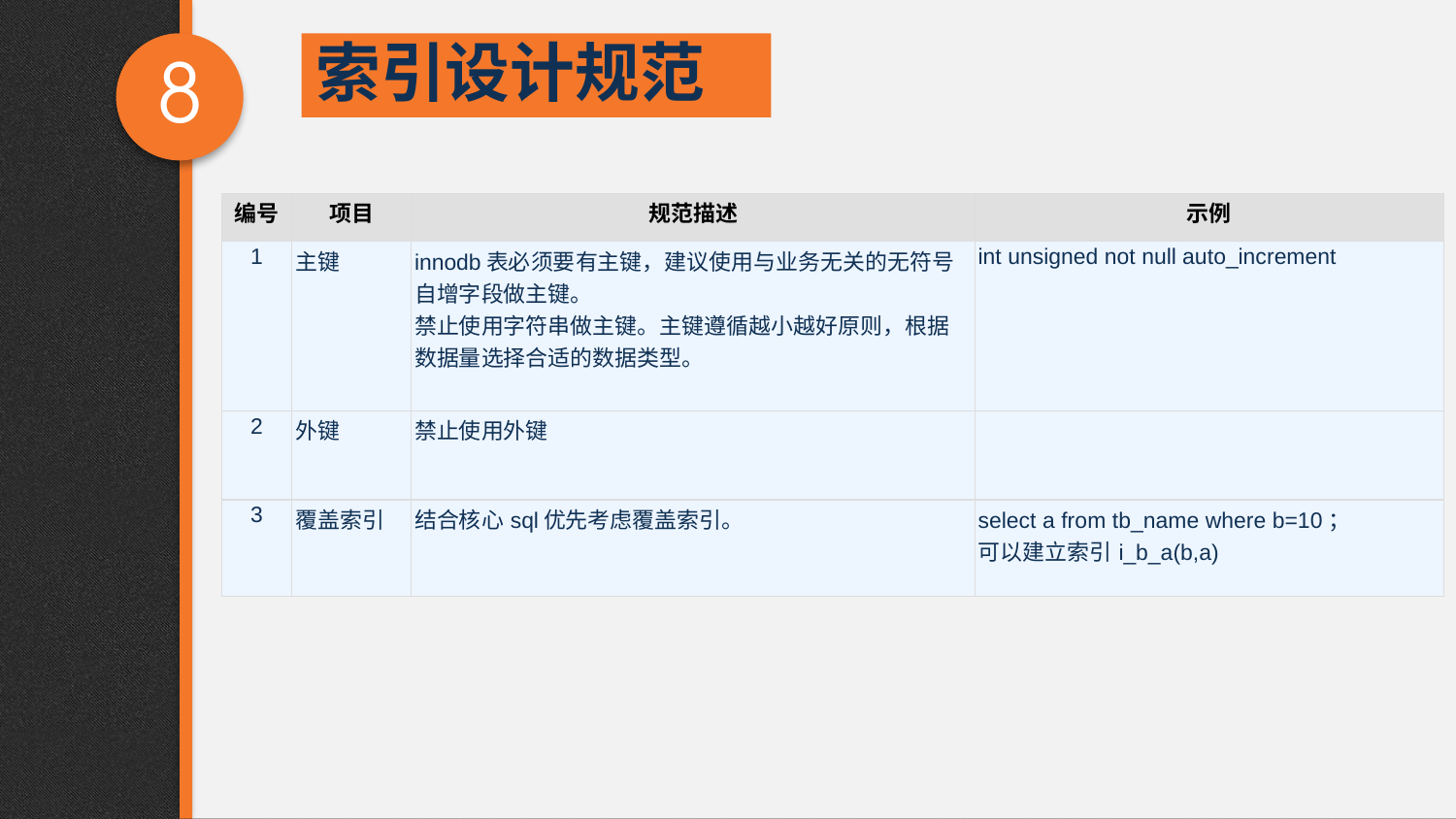

8
索引设计规范

| 编号 | 项目 | 规范描述 | 示例 |
| --- | --- | --- | --- |
| 1 | 主键 | innodb表必须要有主键，建议使用与业务无关的无符号自增字段做主键。 禁止使用字符串做主键。主键遵循越小越好原则，根据数据量选择合适的数据类型。 | int unsigned not null auto\_increment |
| 2 | 外键 | 禁止使用外键 |  |
| 3 | 覆盖索引 | 结合核心sql优先考虑覆盖索引。 | select a from tb\_name where b=10； 可以建立索引i\_b\_a(b,a) |